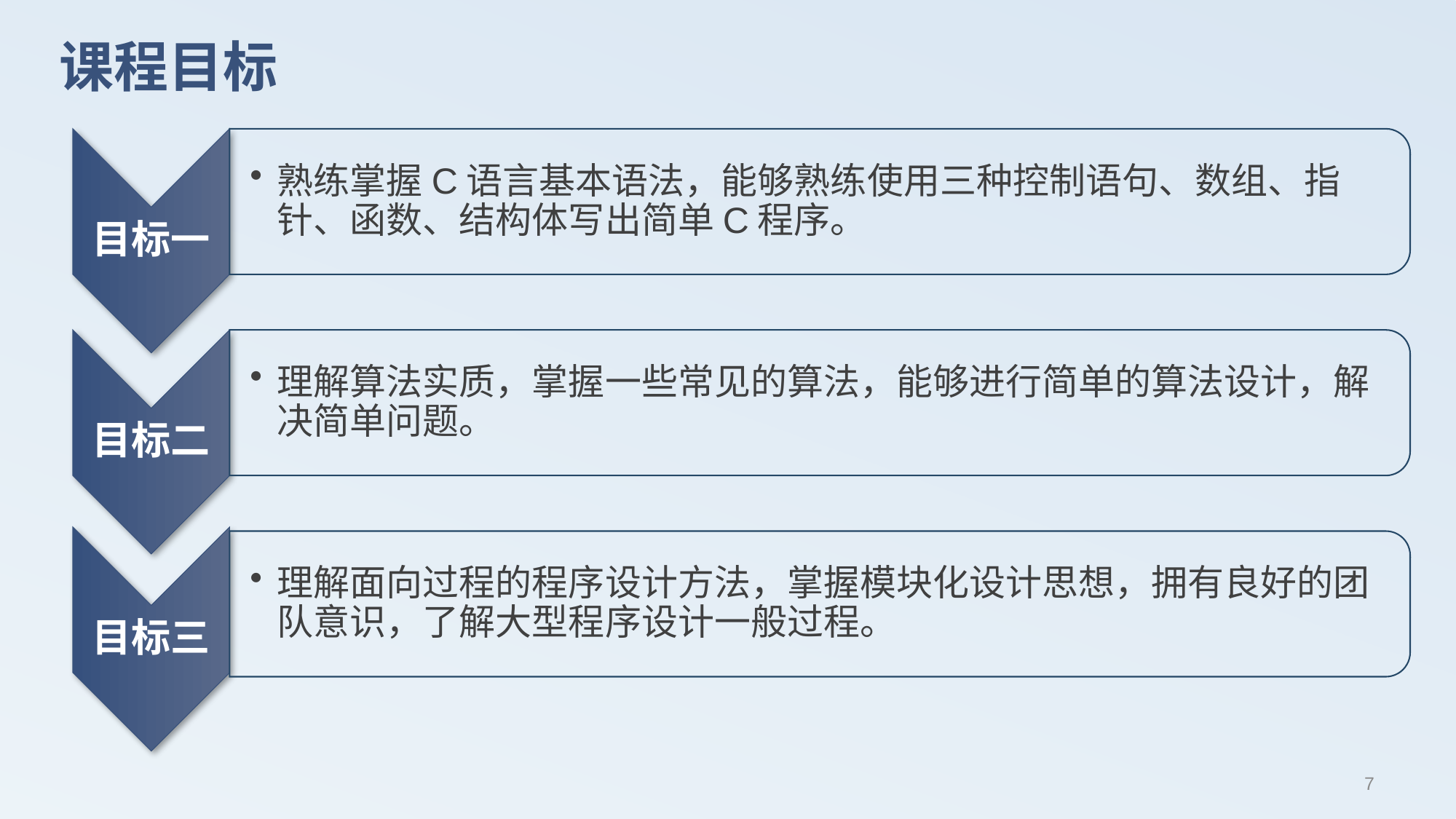

# 课程目标
目标一
熟练掌握C语言基本语法，能够熟练使用三种控制语句、数组、指针、函数、结构体写出简单C程序。
目标二
理解算法实质，掌握一些常见的算法，能够进行简单的算法设计，解决简单问题。
目标三
理解面向过程的程序设计方法，掌握模块化设计思想，拥有良好的团队意识，了解大型程序设计一般过程。